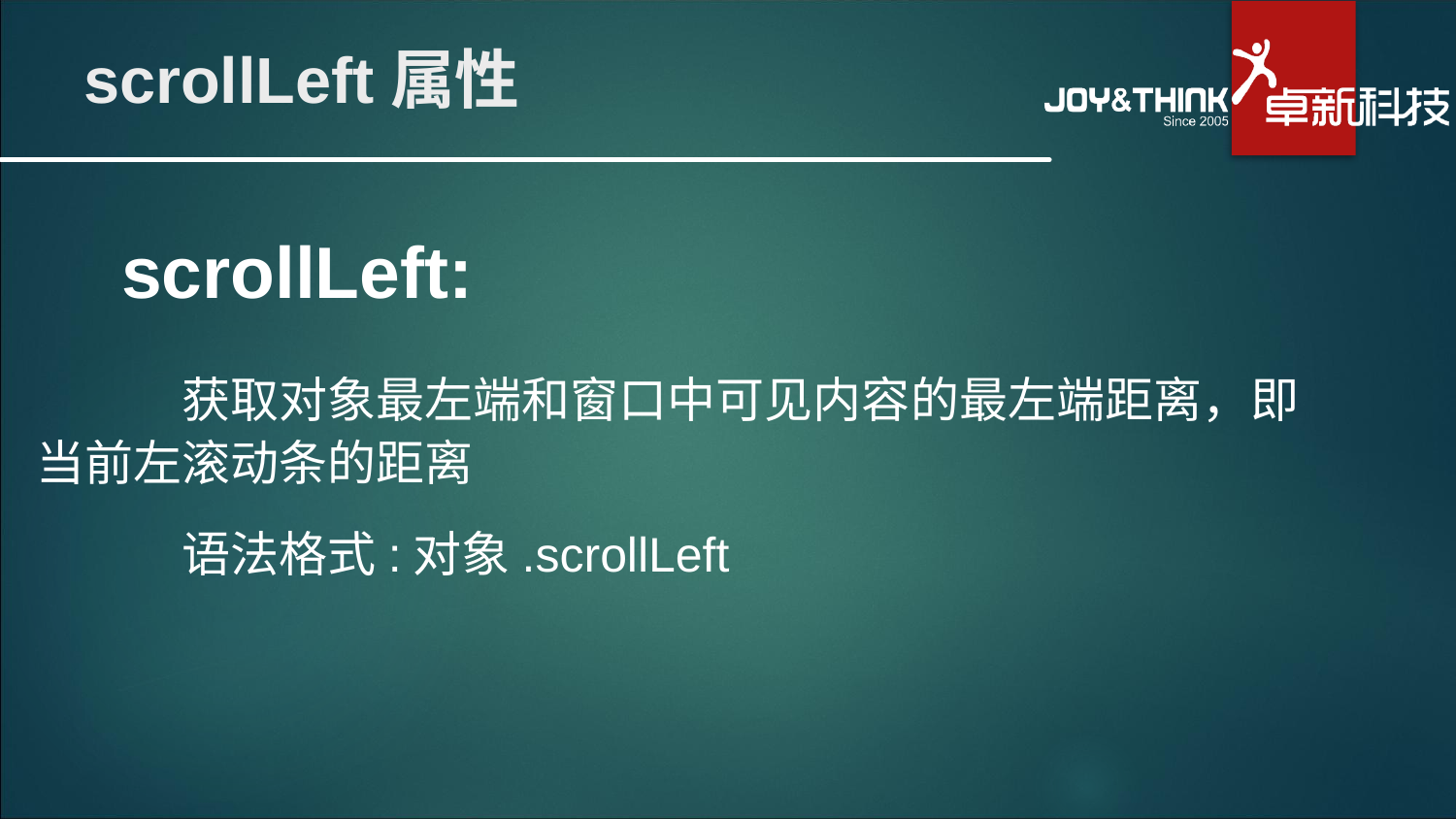

# scrollLeft属性
scrollLeft:
	获取对象最左端和窗口中可见内容的最左端距离，即当前左滚动条的距离
	语法格式:对象.scrollLeft